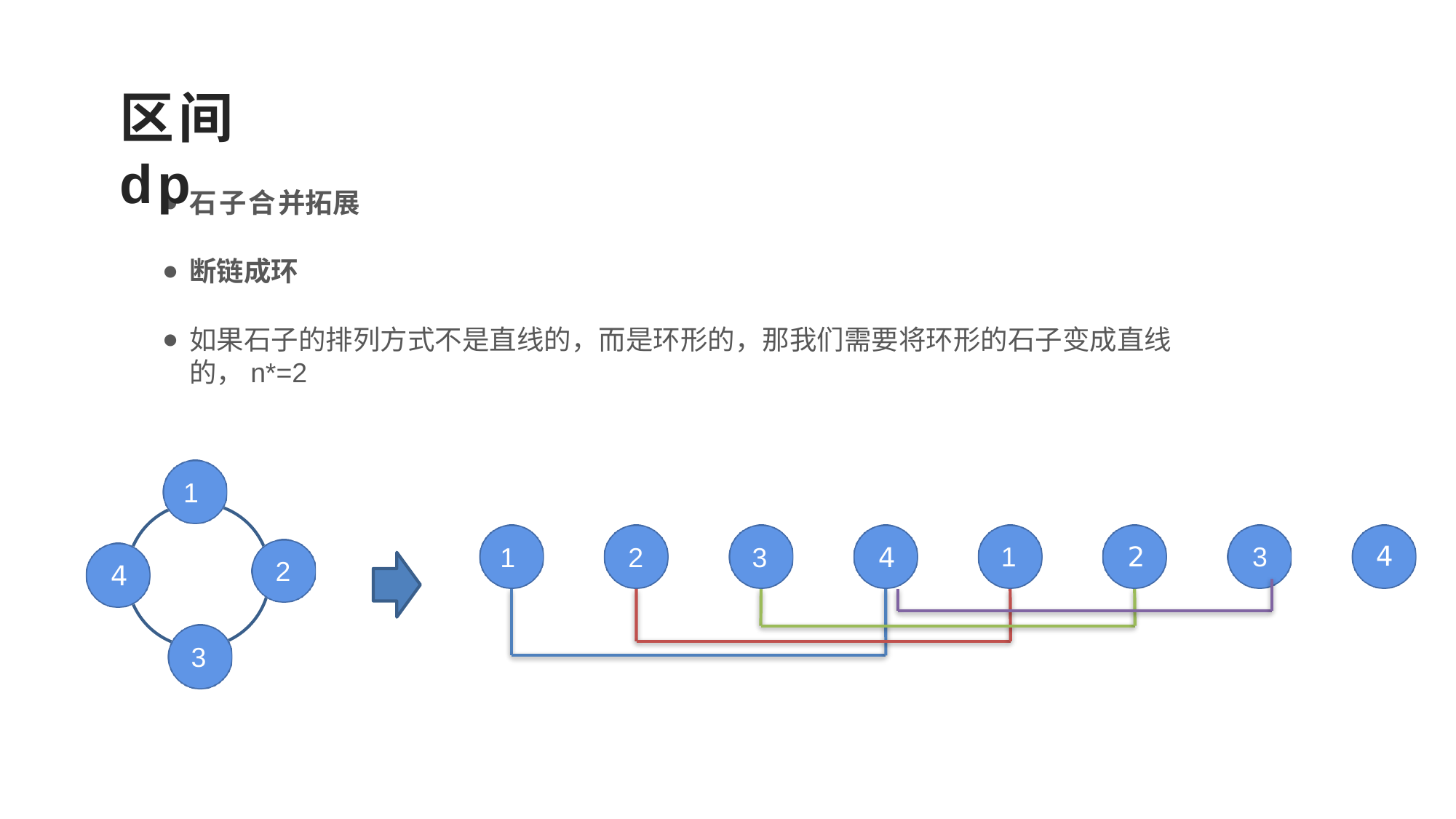

# 区间dp
石子合并拓展

断链成环

如果石子的排列方式不是直线的，而是环形的，那我们需要将环形的石子变成直线的，n*=2

1

4
1
2
3
1
3
4
2

2
4

3